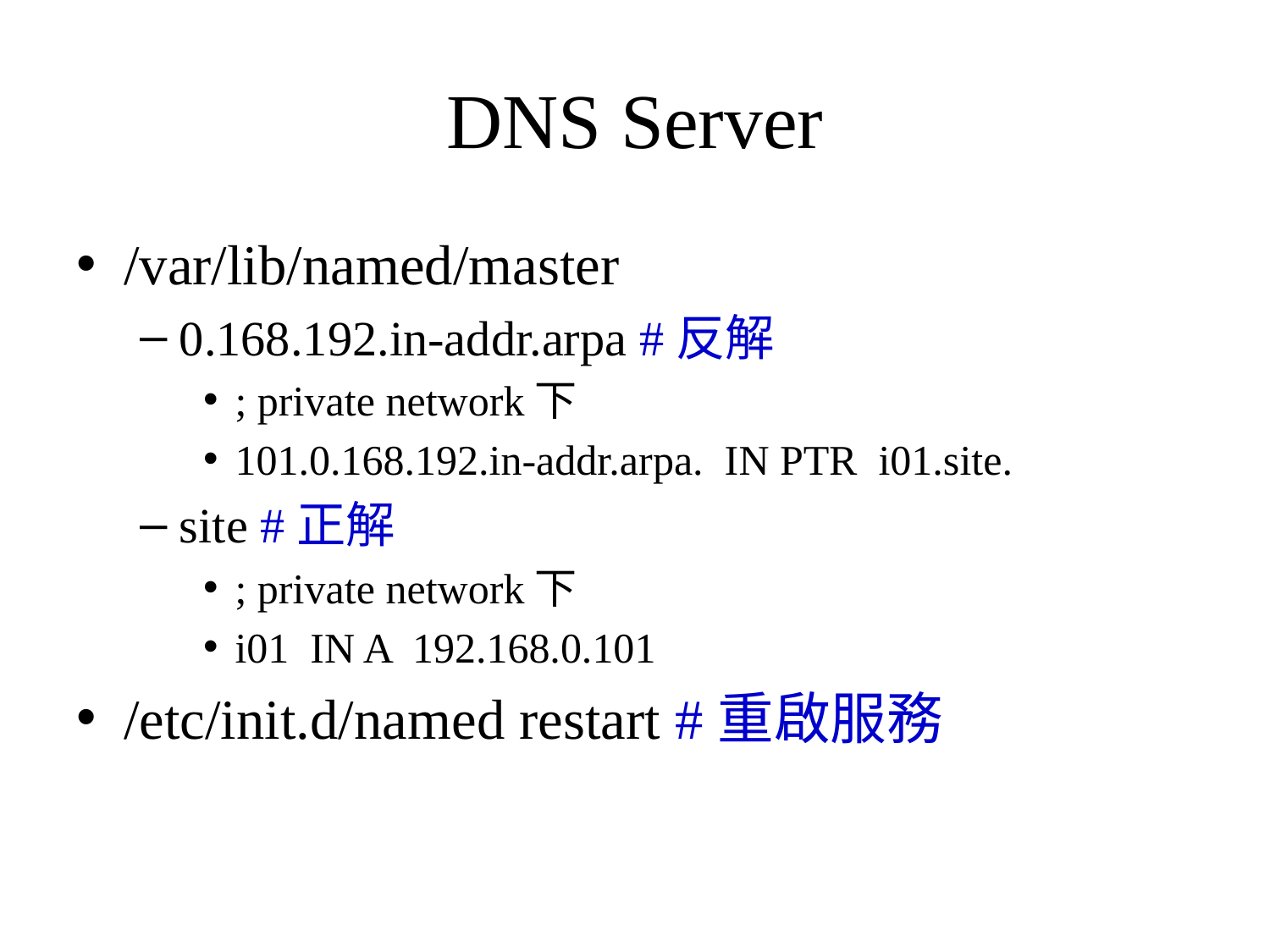

# DNS Server
/var/lib/named/master
0.168.192.in-addr.arpa #反解
; private network下
101.0.168.192.in-addr.arpa.  IN PTR  i01.site.
site #正解
; private network下
i01  IN A  192.168.0.101
/etc/init.d/named restart #重啟服務